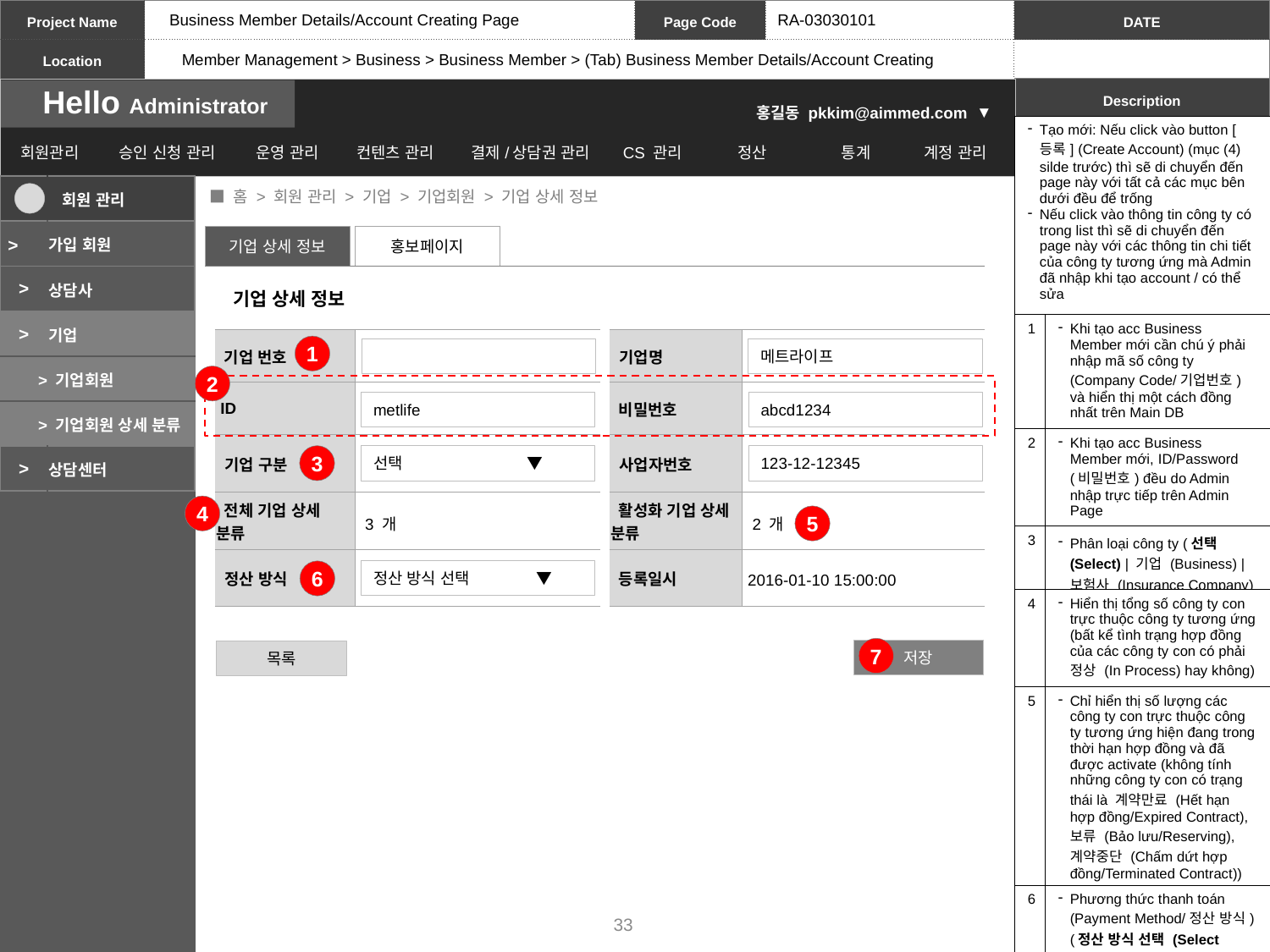

Business Member Details/Account Creating Page
RA-03030101
Member Management > Business > Business Member > (Tab) Business Member Details/Account Creating
| Tạo mới: Nếu click vào button [등록] (Create Account) (mục (4) silde trước) thì sẽ di chuyển đến page này với tất cả các mục bên dưới đều để trống Nếu click vào thông tin công ty có trong list thì sẽ di chuyển đến page này với các thông tin chi tiết của công ty tương ứng mà Admin đã nhập khi tạo account / có thể sửa |  |
| --- | --- |
| 1 | Khi tạo acc Business Member mới cần chú ý phải nhập mã số công ty (Company Code/기업번호) và hiển thị một cách đồng nhất trên Main DB |
| 2 | Khi tạo acc Business Member mới, ID/Password (비밀번호) đều do Admin nhập trực tiếp trên Admin Page |
| 3 | Phân loại công ty (선택 (Select) | 기업 (Business) | 보험사 (Insurance Company) |
| 4 | Hiển thị tổng số công ty con trực thuộc công ty tương ứng (bất kể tình trạng hợp đồng của các công ty con có phải 정상 (In Process) hay không) |
| 5 | Chỉ hiển thị số lượng các công ty con trực thuộc công ty tương ứng hiện đang trong thời hạn hợp đồng và đã được activate (không tính những công ty con có trạng thái là 계약만료 (Hết hạn hợp đồng/Expired Contract), 보류 (Bảo lưu/Reserving), 계약중단 (Chấm dứt hợp đồng/Terminated Contract)) |
| 6 | Phương thức thanh toán (Payment Method/정산 방식) (정산 방식 선택 (Select Payment Method) | 월 단위 정산 (Monthly Payment) | 일괄 정산 (Daily Payment)) |
| 7 | Trường hợp chưa nhập đầy đủ các hạng mục sẽ hiển thị Alert: 입력되지 않은 항목이 있습니다. [항목명] (Vẫn còn hạng mục chưa nhập. [Tên hạng mục]) |
   ■ 홈 > 회원 관리 > 기업 > 기업회원 > 기업 상세 정보

|  | 회원 관리 |
| --- | --- |
| > | 가입 회원 |
| > | 상담사 |
| > | 기업 |
| > 기업회원 |  |
| > 기업회원 상세 분류 |  |
| > | 상담센터 |

기업 상세 정보
홍보페이지
기업 상세 정보
| 기업 번호 |  |  | 기업명 |  |
| --- | --- | --- | --- | --- |
| ID |  |  | 비밀번호 |  |
| 기업 구분 |  |  | 사업자번호 |  |
| 전체 기업 상세 분류 | 3 개 |  | 활성화 기업 상세 분류 | 2 개 |
| 정산 방식 |  |  | 등록일시 | 2016-01-10 15:00:00 |
1

메트라이프
2

metlife
abcd1234
3
선택                            ▼
123-12-12345
4
5
정산 방식 선택               ▼
6
7
저장
목록
33